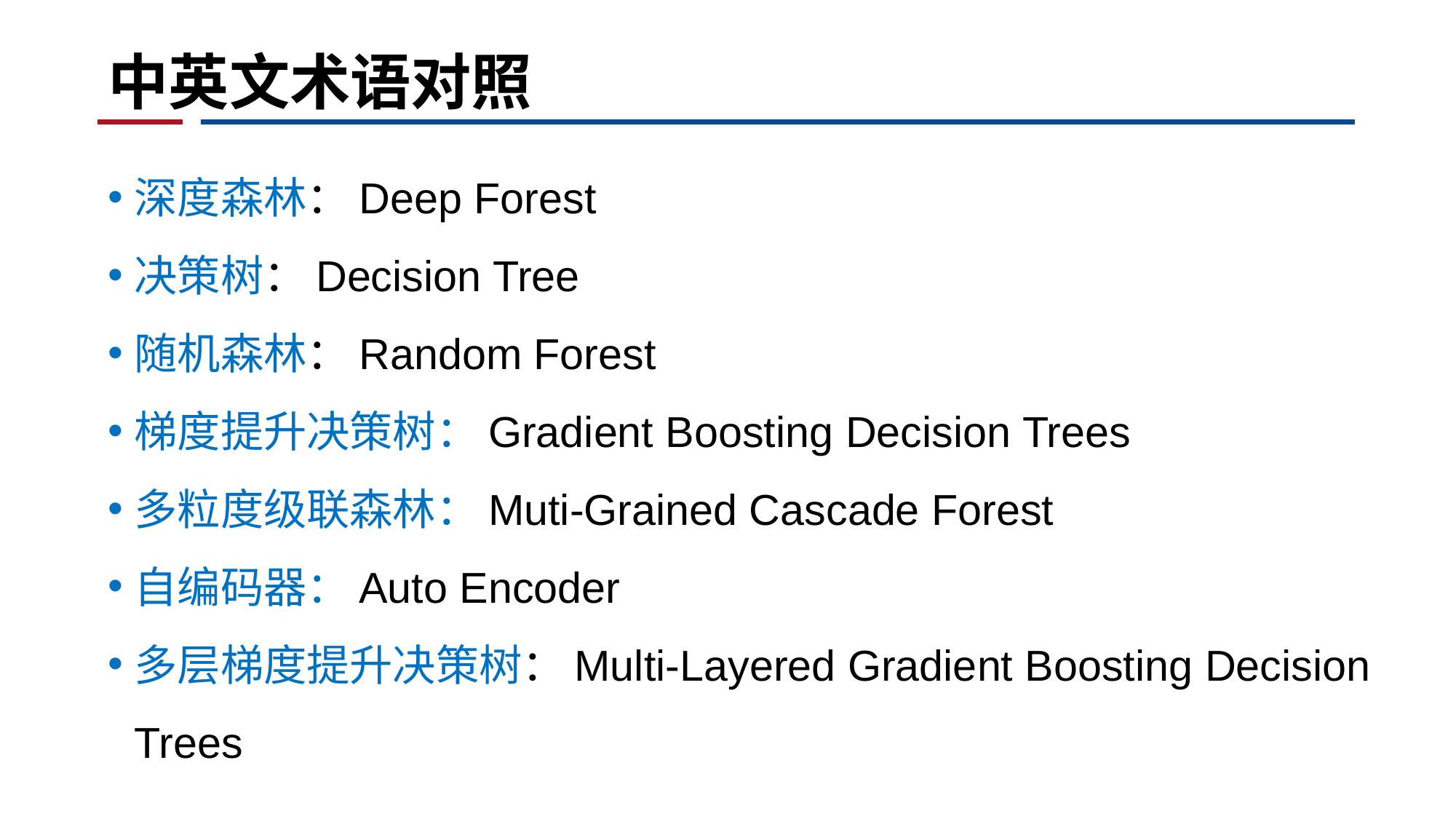

# 中英文术语对照
深度森林：Deep Forest
决策树：Decision Tree
随机森林：Random Forest
梯度提升决策树：Gradient Boosting Decision Trees
多粒度级联森林：Muti-Grained Cascade Forest
自编码器：Auto Encoder
多层梯度提升决策树：Multi-Layered Gradient Boosting Decision Trees

24